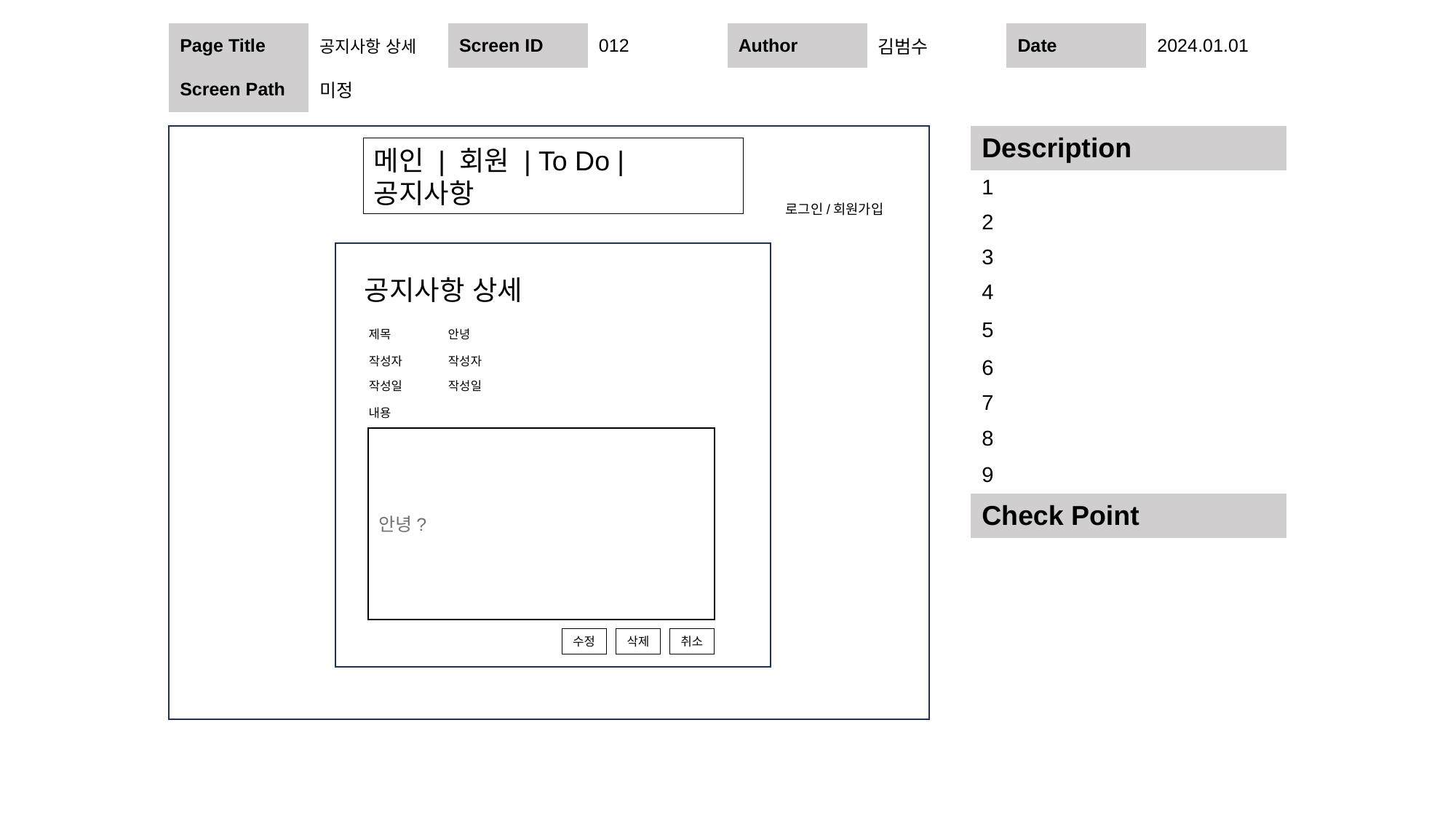

| Page Title | 공지사항 상세 | Screen ID | 012 | Author | 김범수 | Date | 2024.01.01 |
| --- | --- | --- | --- | --- | --- | --- | --- |
| Screen Path | 미정 |  |  |  |  |  |  |

| Description |  |
| --- | --- |
| 1 |  |
| 2 |  |
| 3 |  |
| 4 |  |
| 5 |  |
| 6 |  |
| 7 |  |
| 8 |  |
| 9 |  |
| Check Point |  |
|  |  |
메인 | 회원 | To Do | 공지사항
로그인/회원가입

공지사항 상세
제목
안녕
작성자
작성자
작성일
작성일
내용
안녕?
수정
삭제
취소